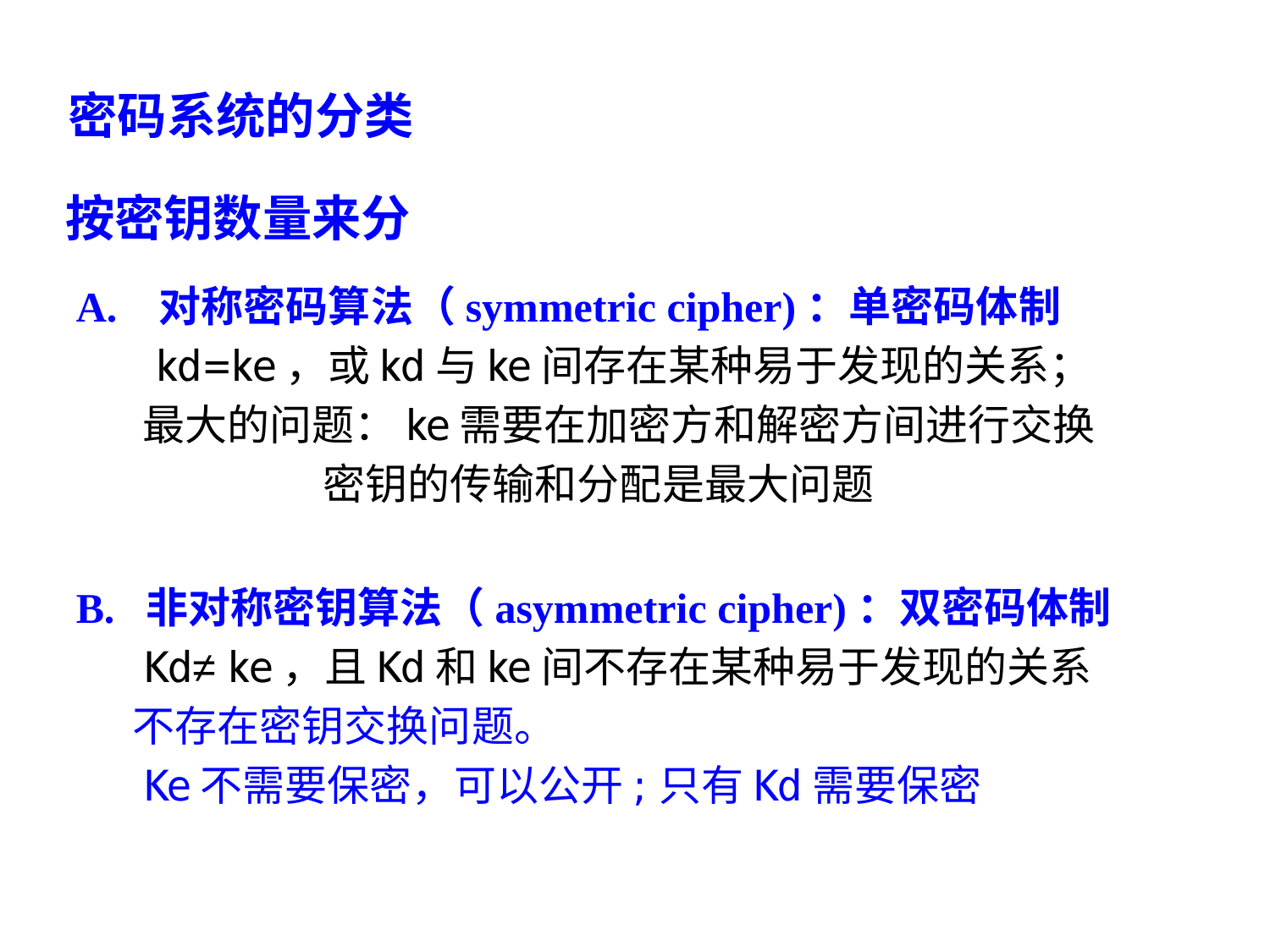

密码系统的分类
按密钥数量来分
 A.   对称密码算法（symmetric cipher)：单密码体制
       kd=ke，或kd与ke间存在某种易于发现的关系；
       最大的问题：ke需要在加密方和解密方间进行交换
                          密钥的传输和分配是最大问题

 B.  非对称密钥算法（asymmetric cipher)：双密码体制
      Kd≠ ke，且Kd和ke间不存在某种易于发现的关系
      不存在密钥交换问题。
      Ke不需要保密，可以公开;只有Kd需要保密